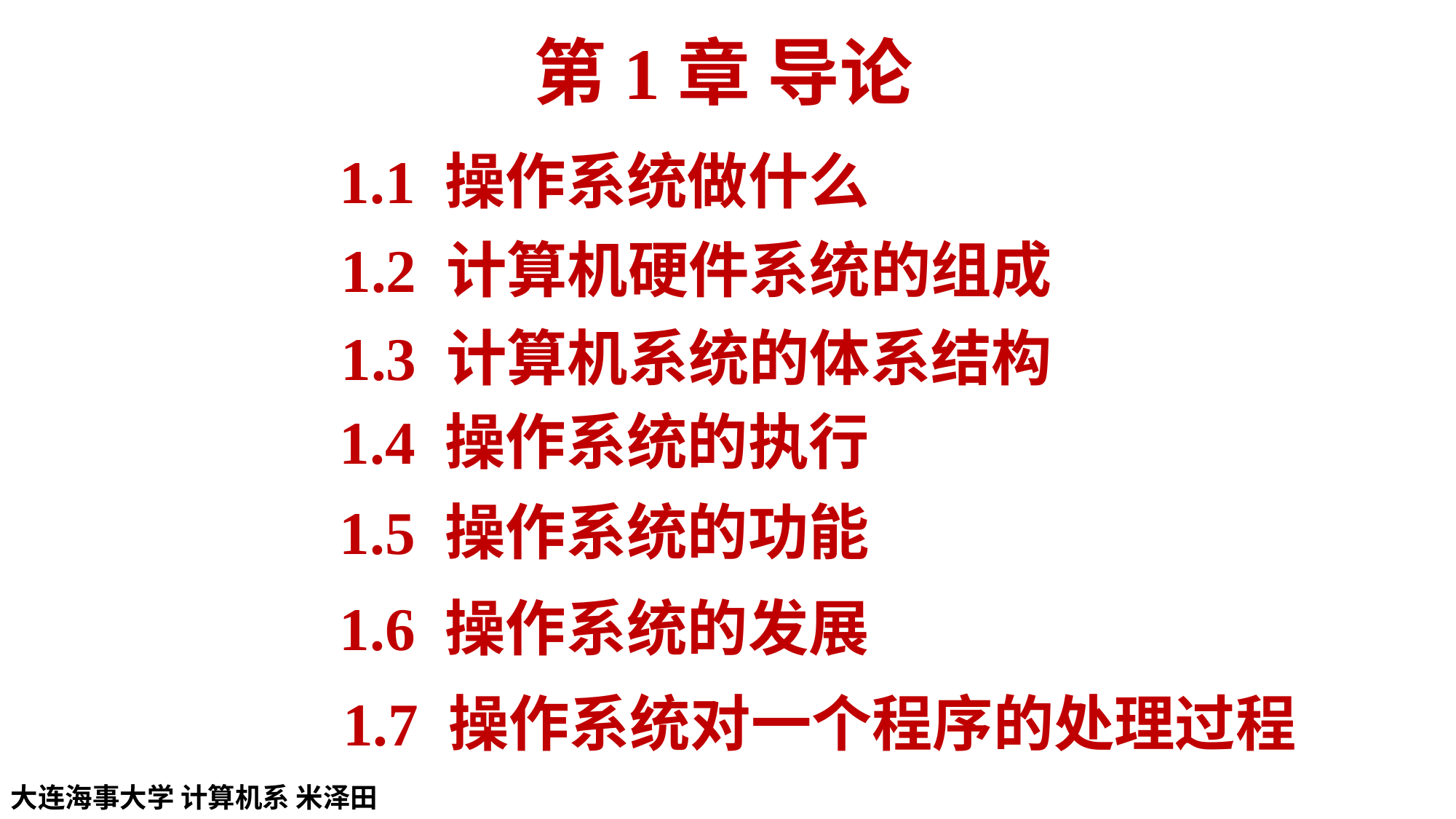

# 第1章 导论
1.1 操作系统做什么
1.2 计算机硬件系统的组成
1.3 计算机系统的体系结构
1.4 操作系统的执行
1.5 操作系统的功能
1.6 操作系统的发展
1.7 操作系统对一个程序的处理过程
大连海事大学 计算机系 米泽田